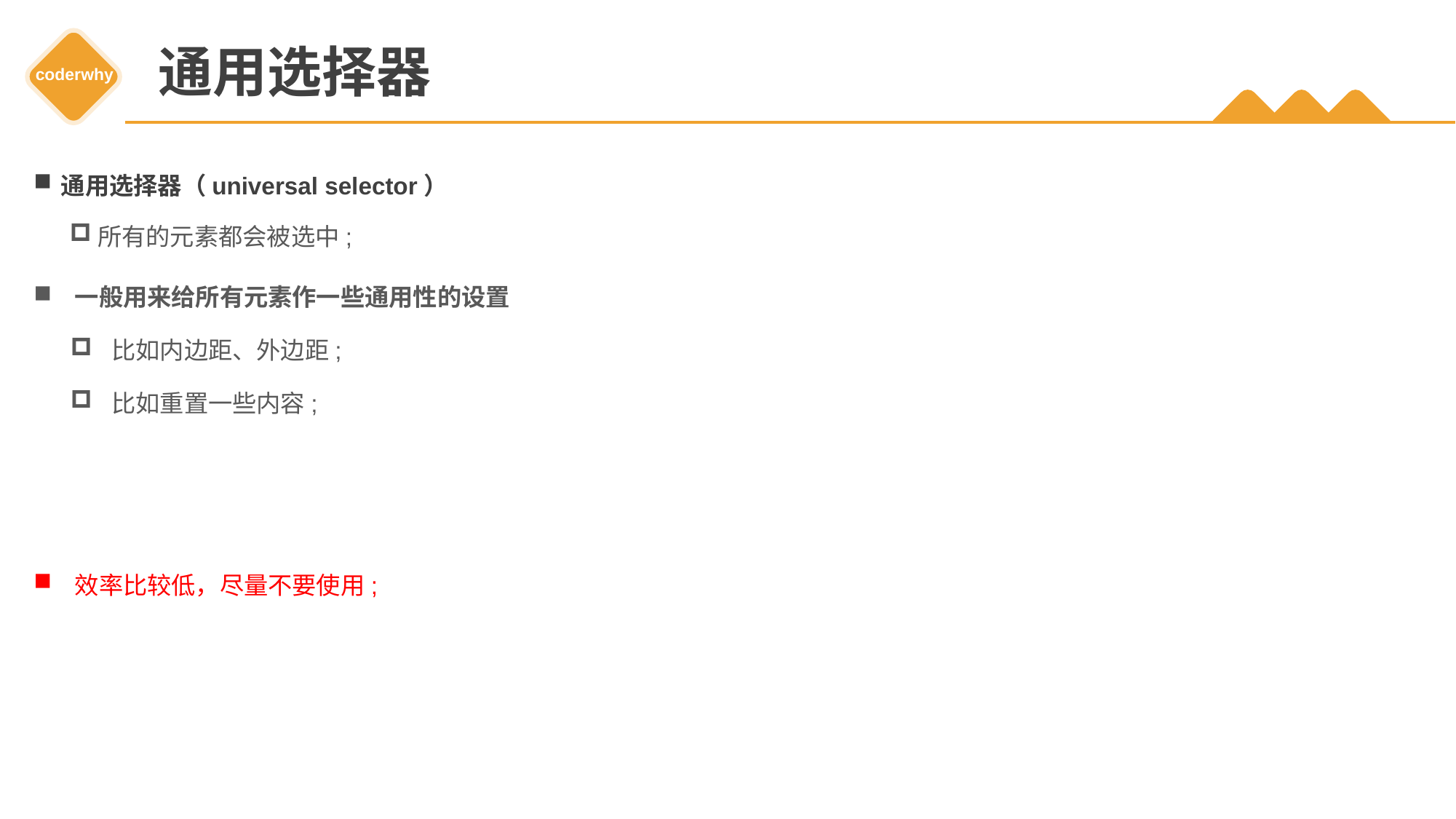

# 通用选择器
通用选择器（universal selector）
所有的元素都会被选中;
一般用来给所有元素作一些通用性的设置
比如内边距、外边距;
比如重置一些内容;

效率比较低，尽量不要使用;